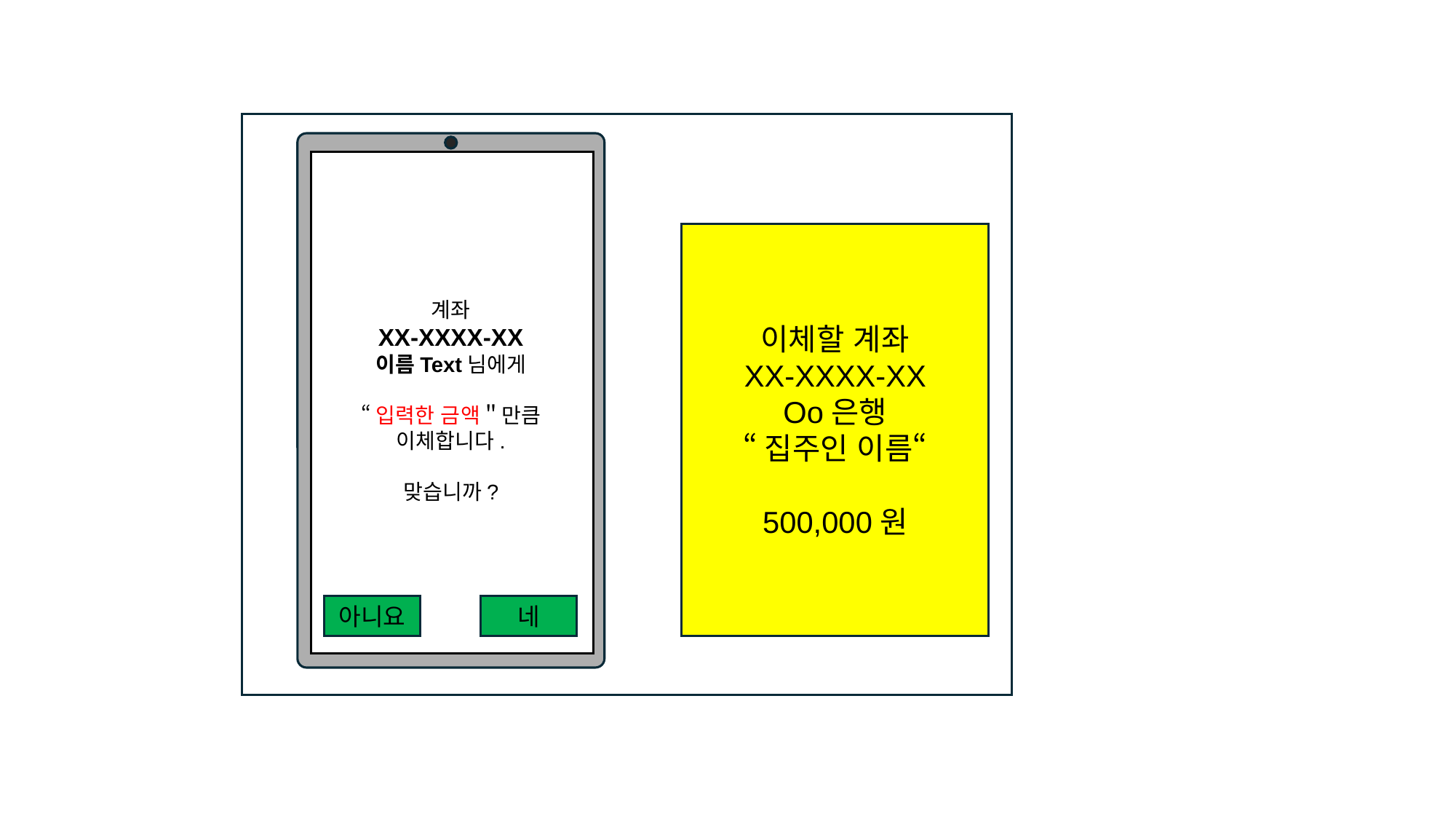

계좌
XX-XXXX-XX
이름Text님에게

“입력한 금액＂만큼
이체합니다.

맞습니까?
이체할 계좌
XX-XXXX-XX
Oo은행
“집주인 이름“

500,000원

아니요
네